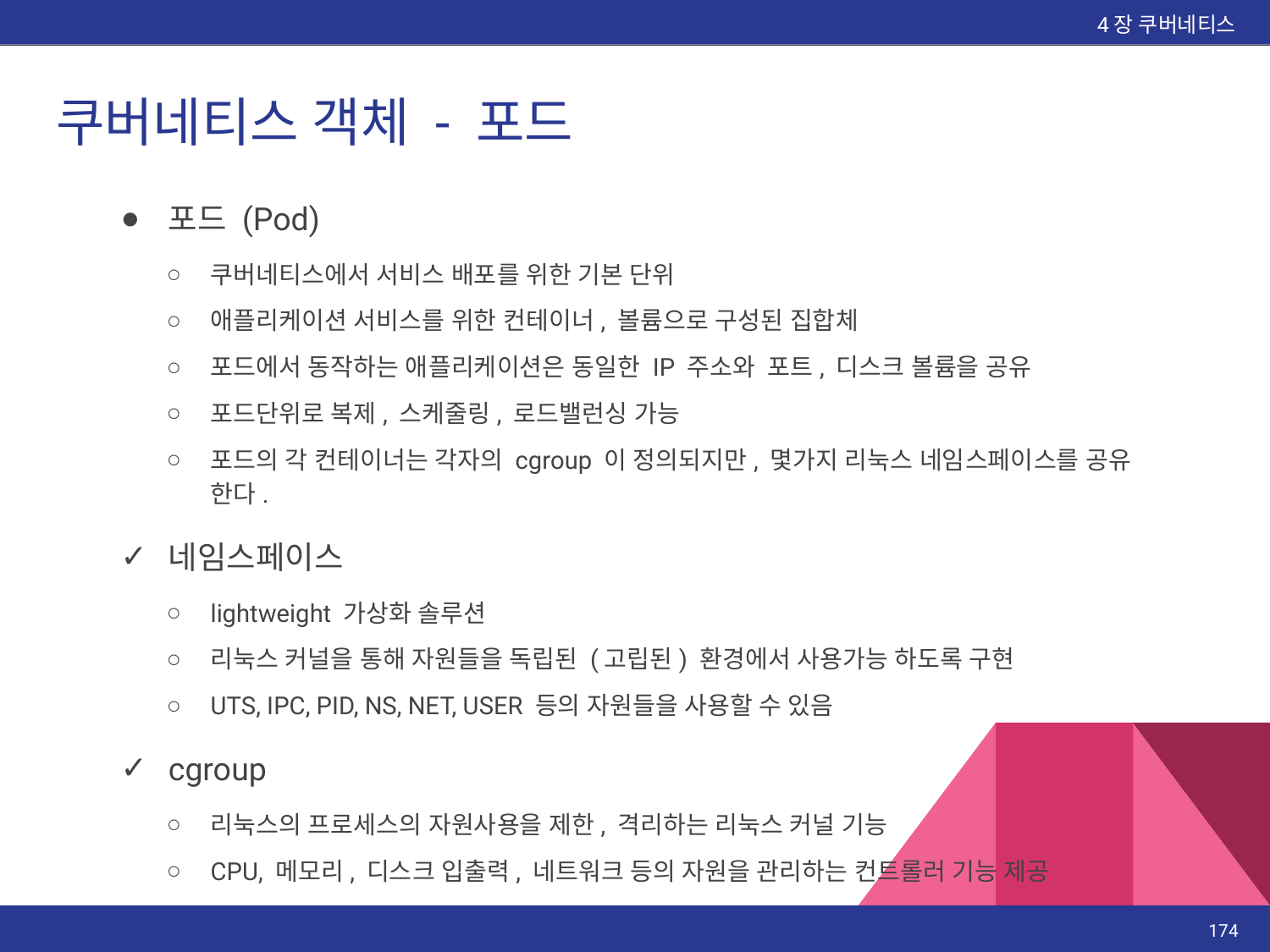

4장 쿠버네티스

# 쿠버네티스 객체 - 포드
포드 (Pod)
쿠버네티스에서 서비스 배포를 위한 기본 단위
애플리케이션 서비스를 위한 컨테이너, 볼륨으로 구성된 집합체
포드에서 동작하는 애플리케이션은 동일한 IP 주소와  포트, 디스크 볼륨을 공유
포드단위로 복제, 스케줄링, 로드밸런싱 가능
포드의 각 컨테이너는 각자의 cgroup 이 정의되지만, 몇가지 리눅스 네임스페이스를 공유 한다.
네임스페이스

lightweight 가상화 솔루션
리눅스 커널을 통해 자원들을 독립된 (고립된) 환경에서 사용가능 하도록 구현
UTS, IPC, PID, NS, NET, USER 등의 자원들을 사용할 수 있음

cgroup

리눅스의 프로세스의 자원사용을 제한, 격리하는 리눅스 커널 기능
CPU, 메모리, 디스크 입출력, 네트워크 등의 자원을 관리하는 컨트롤러 기능 제공
174